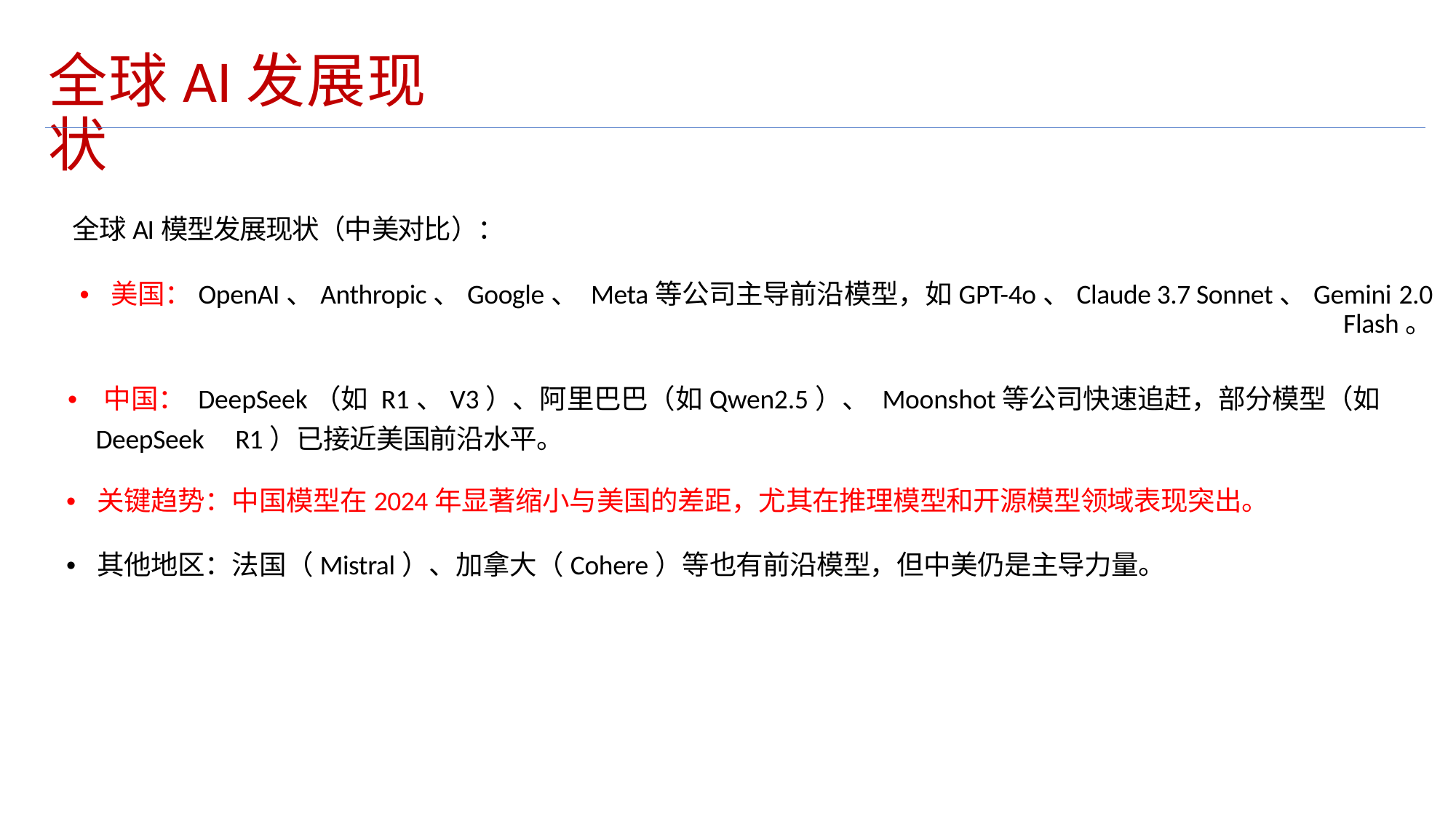

全球AI发展现状

全球AI模型发展现状（中美对比）：

•  美国：OpenAI、Anthropic、Google、 Meta等公司主导前沿模型，如GPT-4o、Claude 3.7 Sonnet、Gemini 2.0 Flash。

•  中国： DeepSeek（如 R1、V3）、阿里巴巴（如Qwen2.5）、 Moonshot等公司快速追赶，部分模型（如DeepSeek     R1）已接近美国前沿水平。

•  关键趋势：中国模型在2024年显著缩小与美国的差距，尤其在推理模型和开源模型领域表现突出。

•  其他地区：法国（Mistral）、加拿大（Cohere）等也有前沿模型，但中美仍是主导力量。